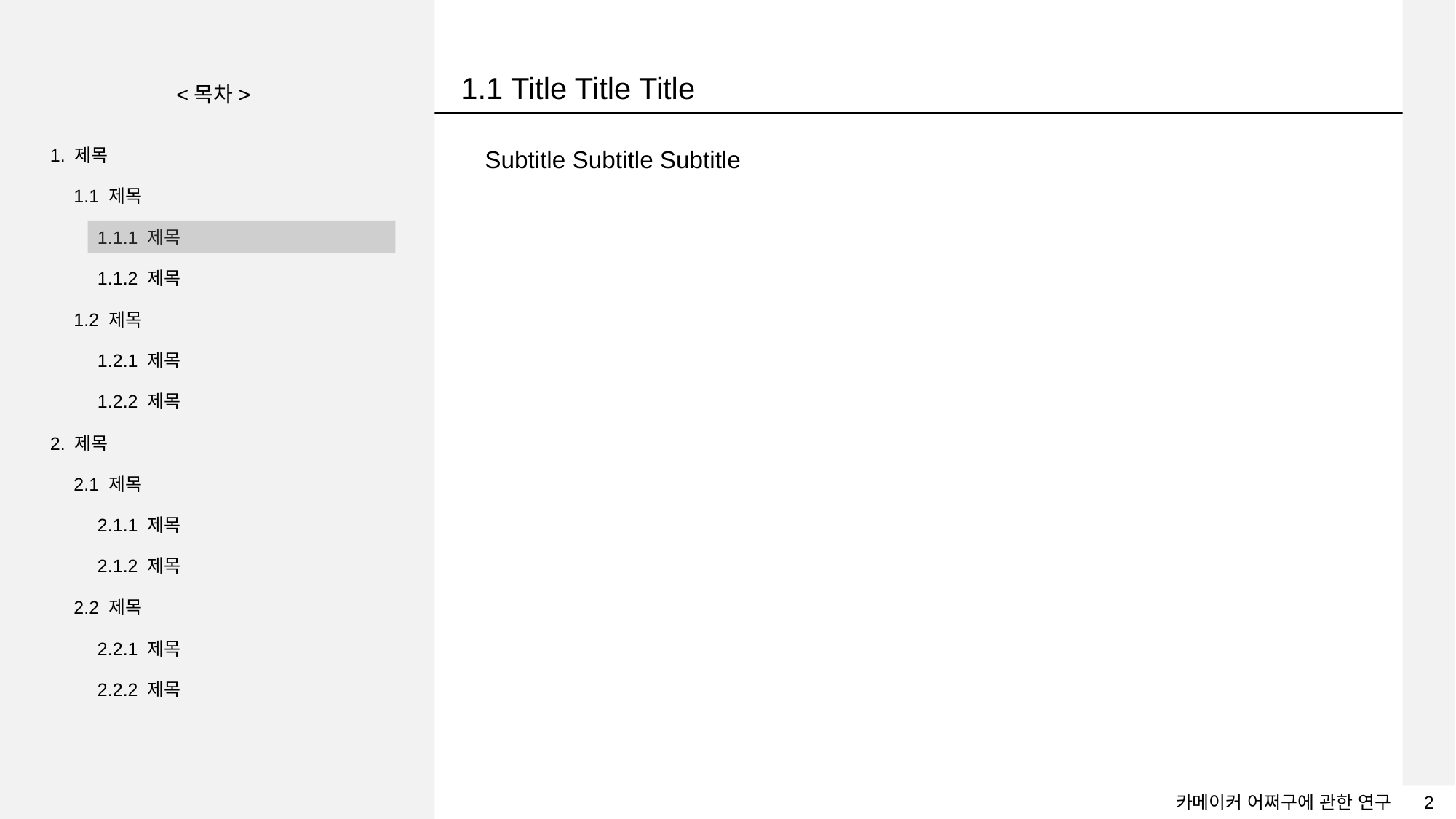

카메이커 어쩌구에 관한 연구
2
1.1 Title Title Title
<목차>
1. 제목
1.1 제목
1.1.1 제목
1.1.2 제목
1.2 제목
1.2.1 제목
1.2.2 제목
2. 제목
2.1 제목
2.1.1 제목
2.1.2 제목
2.2 제목
2.2.1 제목
2.2.2 제목
Subtitle Subtitle Subtitle